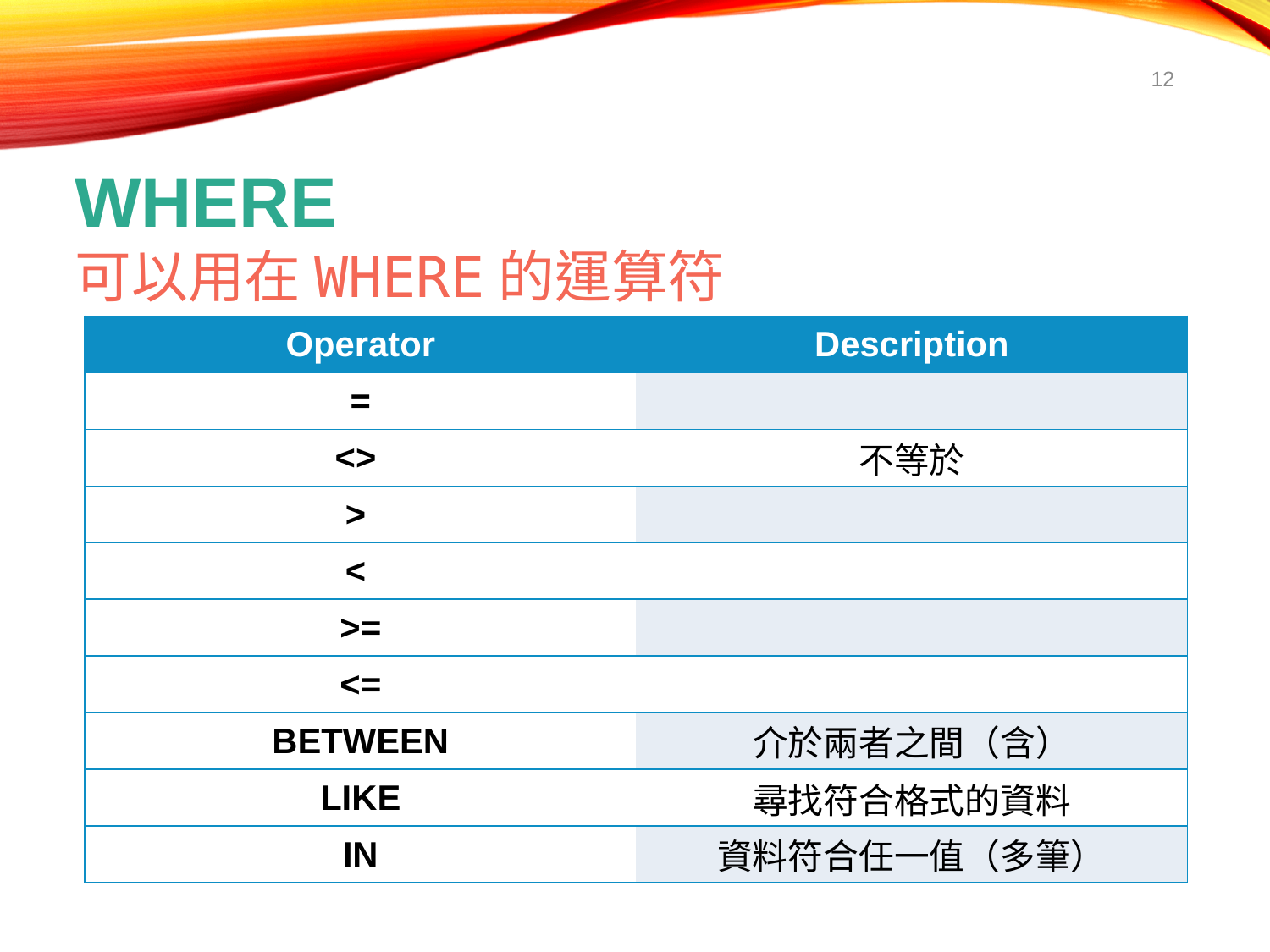

12
WHERE
可以用在WHERE的運算符
| Operator | Description |
| --- | --- |
| = |  |
| <> | 不等於 |
| > |  |
| < |  |
| >= |  |
| <= |  |
| BETWEEN | 介於兩者之間（含） |
| LIKE | 尋找符合格式的資料 |
| IN | 資料符合任一值（多筆） |